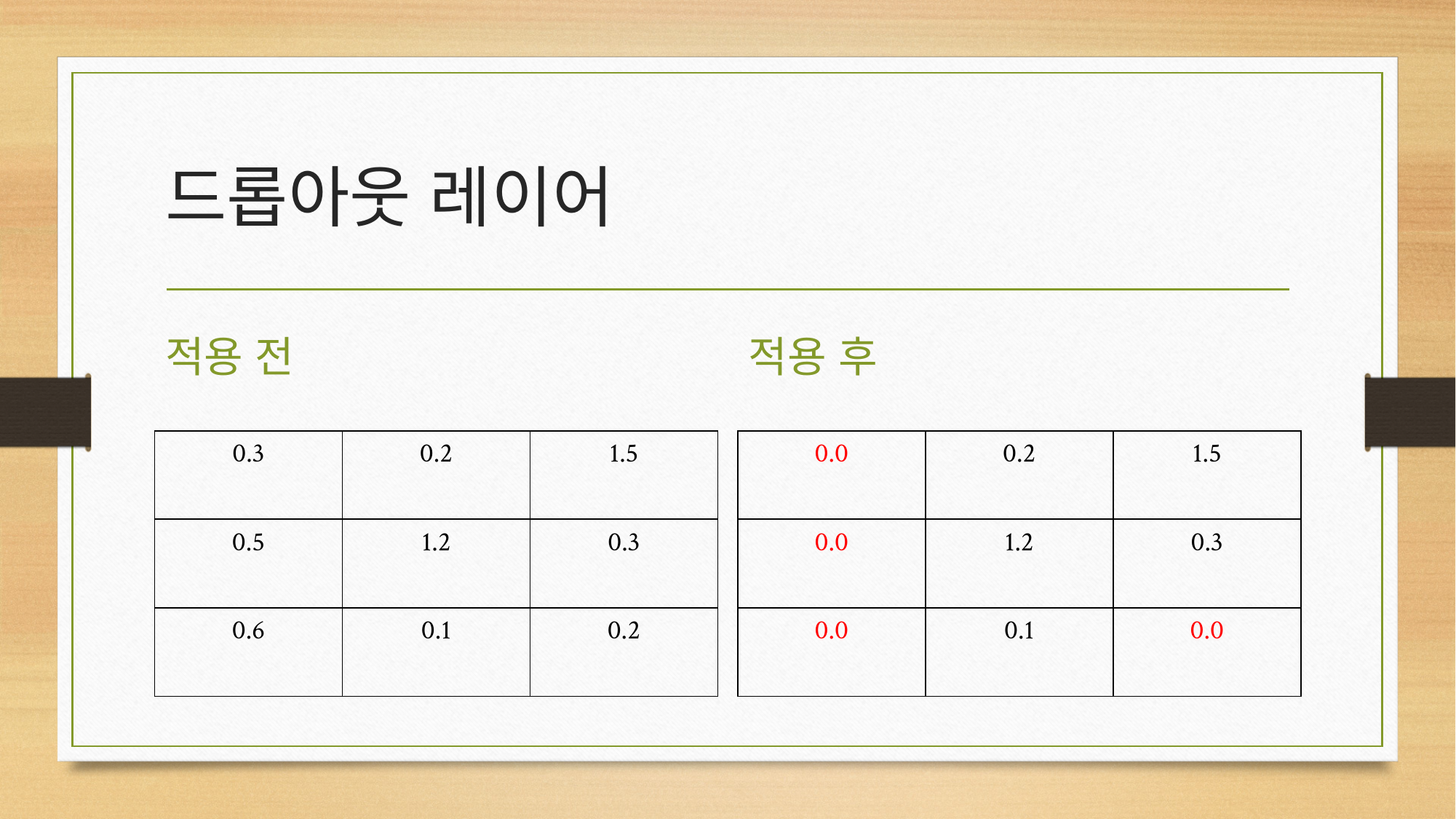

# 드롭아웃 레이어
적용 전
적용 후
| 0.3 | 0.2 | 1.5 |
| --- | --- | --- |
| 0.5 | 1.2 | 0.3 |
| 0.6 | 0.1 | 0.2 |
| 0.0 | 0.2 | 1.5 |
| --- | --- | --- |
| 0.0 | 1.2 | 0.3 |
| 0.0 | 0.1 | 0.0 |